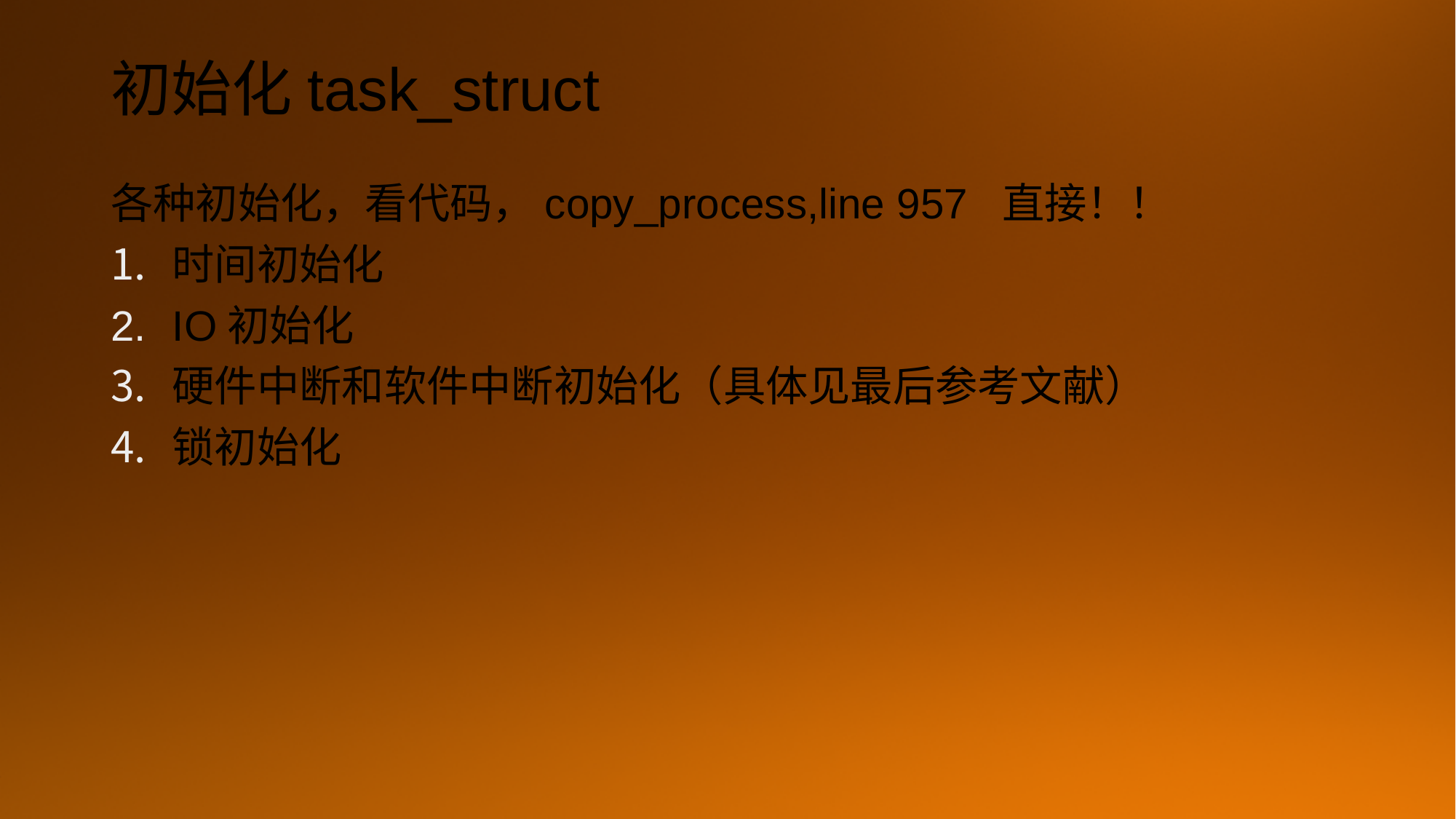

# 初始化task_struct
各种初始化，看代码，copy_process,line 957  直接！！
时间初始化
IO初始化
硬件中断和软件中断初始化（具体见最后参考文献）
锁初始化